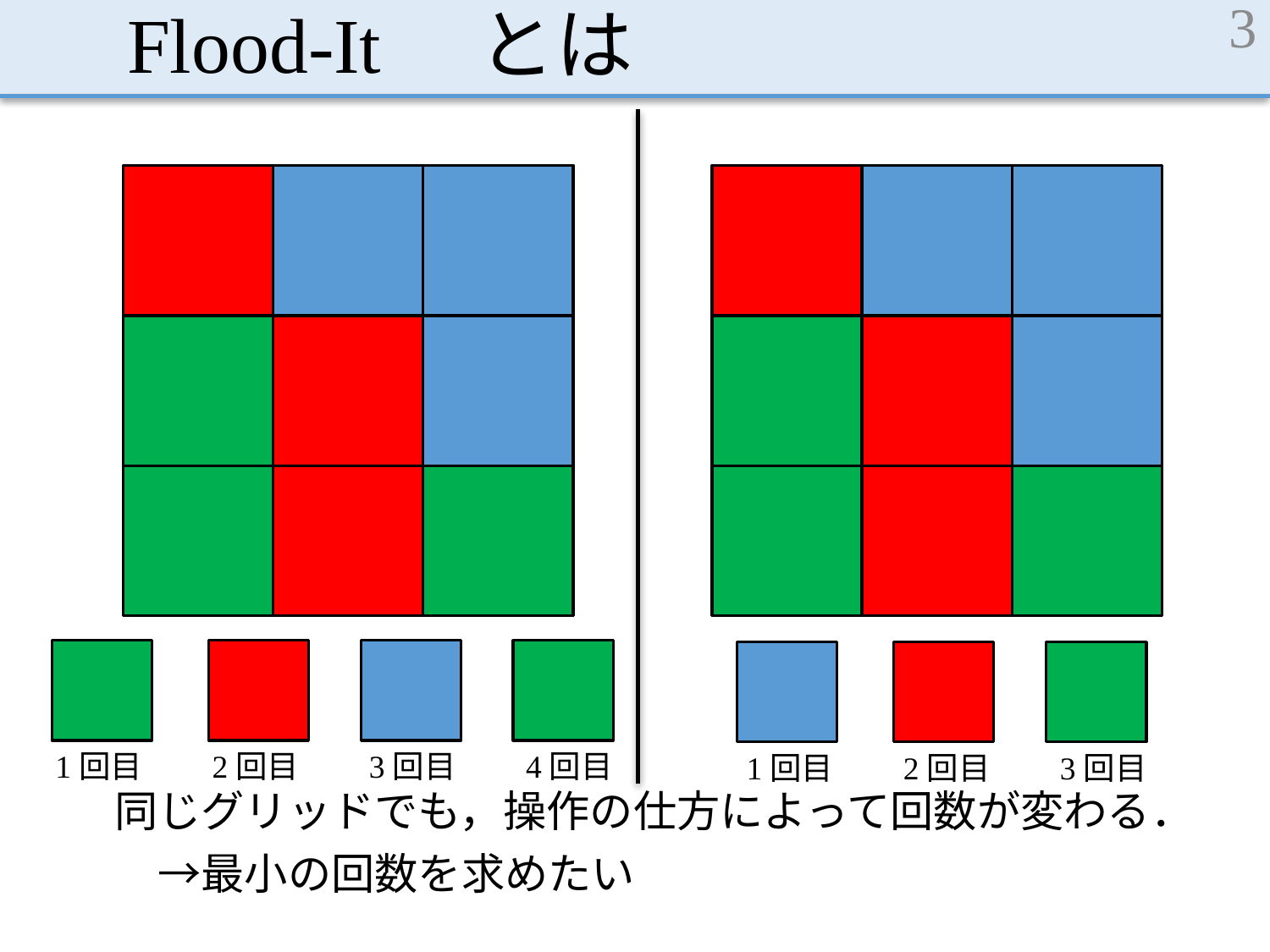

# Flood-It　とは
3
図とアニメーション

図とアニメーション

1回目
2回目
3回目
4回目
1回目
2回目
3回目
同じグリッドでも，操作の仕方によって回数が変わる．
　→最小の回数を求めたい